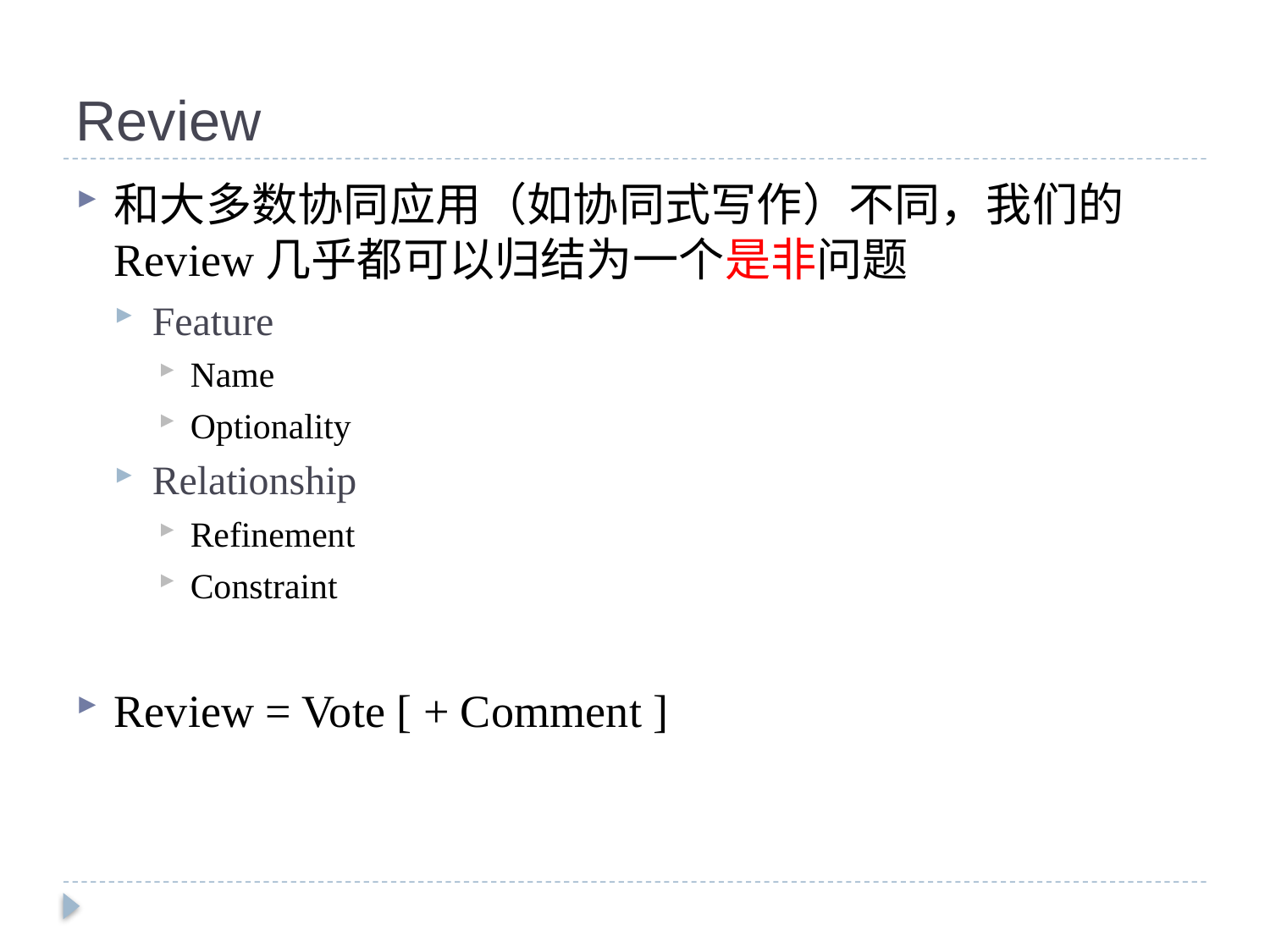

# Review
和大多数协同应用（如协同式写作）不同，我们的Review几乎都可以归结为一个是非问题
Feature
Name
Optionality
Relationship
Refinement
Constraint

Review = Vote [ + Comment ]